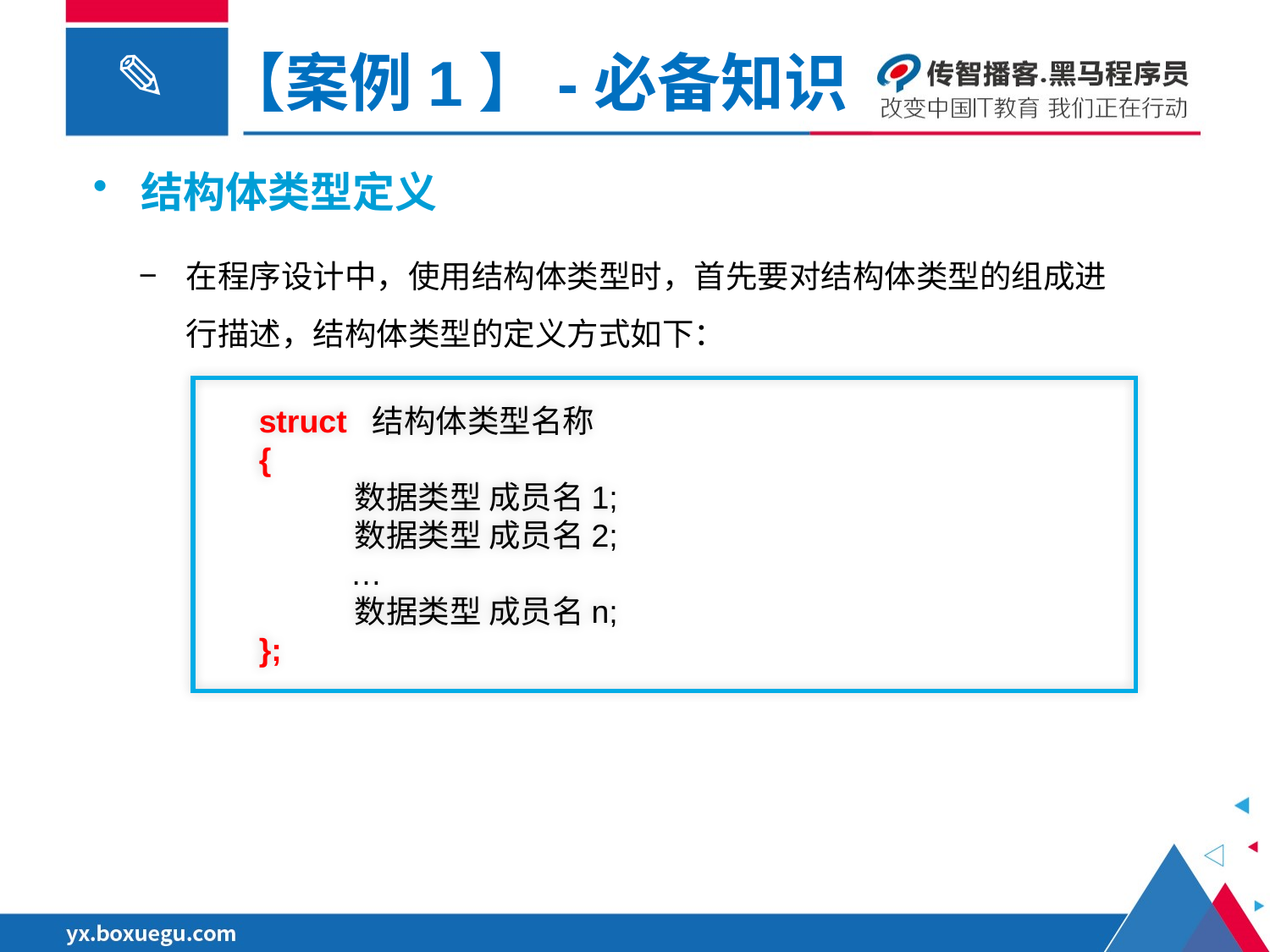

【案例1】-必备知识
结构体类型定义
在程序设计中，使用结构体类型时，首先要对结构体类型的组成进行描述，结构体类型的定义方式如下：

      struct  结构体类型名称
      {
	  数据类型 成员名1;
	  数据类型 成员名2;
	  …
	  数据类型 成员名n;
      };